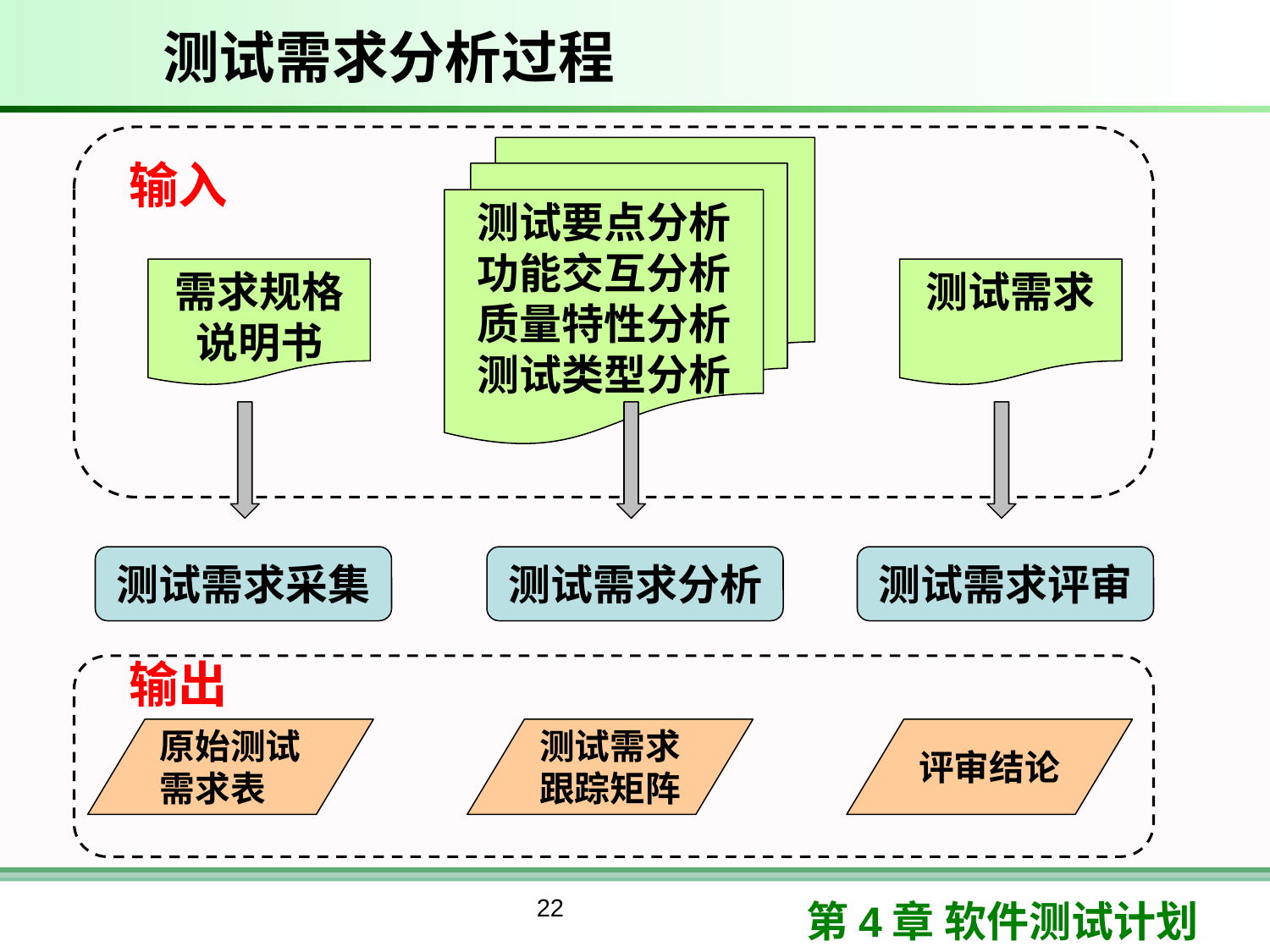

# 测试需求分析过程

测试要点分析
功能交互分析
质量特性分析
测试类型分析
输入
需求规格说明书
测试需求

测试需求采集
测试需求分析
测试需求评审
输出

原始测试需求表
测试需求跟踪矩阵
评审结论
22